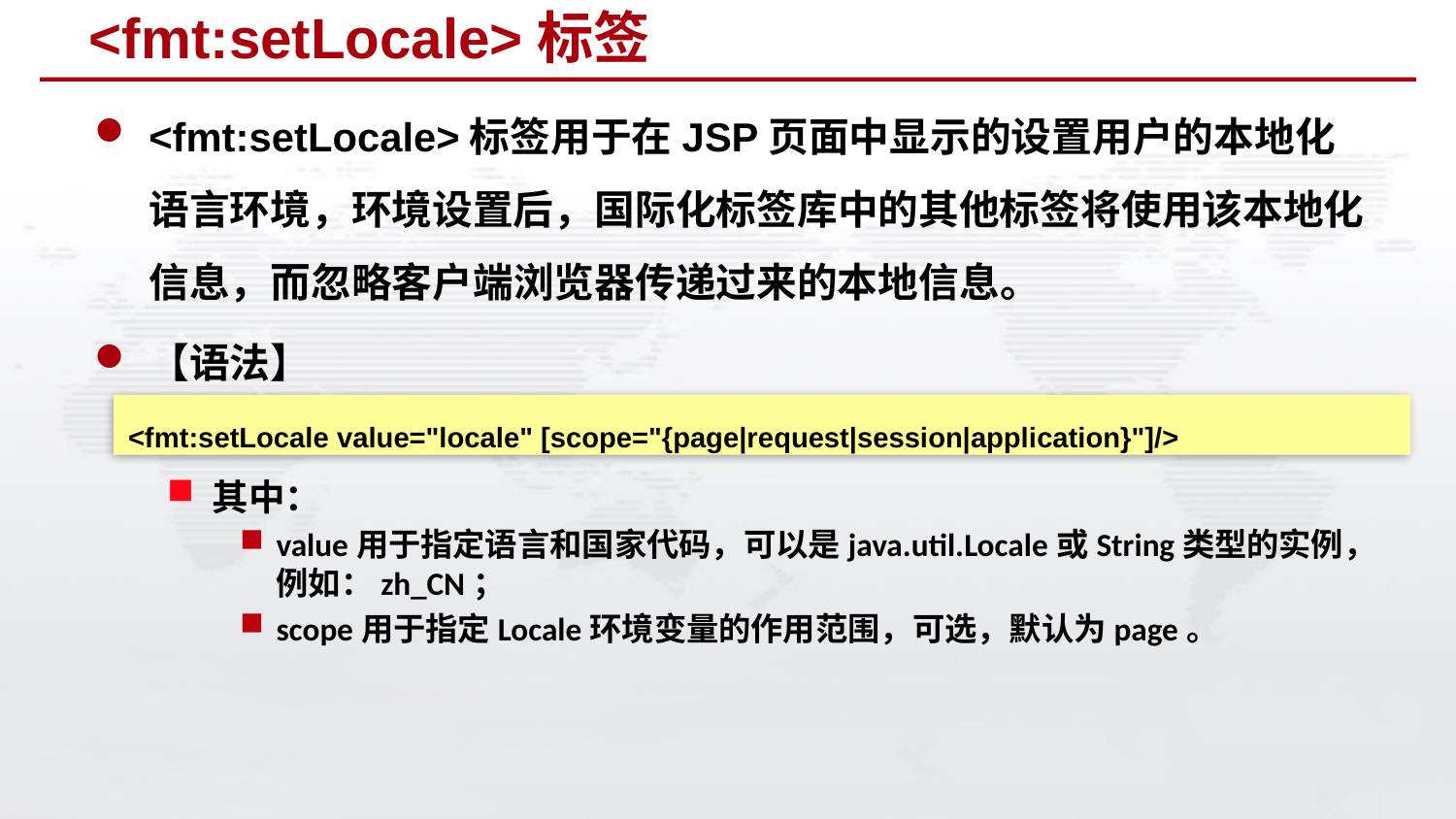

# <fmt:setLocale>标签
<fmt:setLocale>标签用于在JSP页面中显示的设置用户的本地化语言环境，环境设置后，国际化标签库中的其他标签将使用该本地化信息，而忽略客户端浏览器传递过来的本地信息。
【语法】

其中：
value用于指定语言和国家代码，可以是java.util.Locale或String类型的实例，例如：zh_CN；
scope用于指定Locale环境变量的作用范围，可选，默认为page。

<fmt:setLocale value="locale" [scope="{page|request|session|application}"]/>